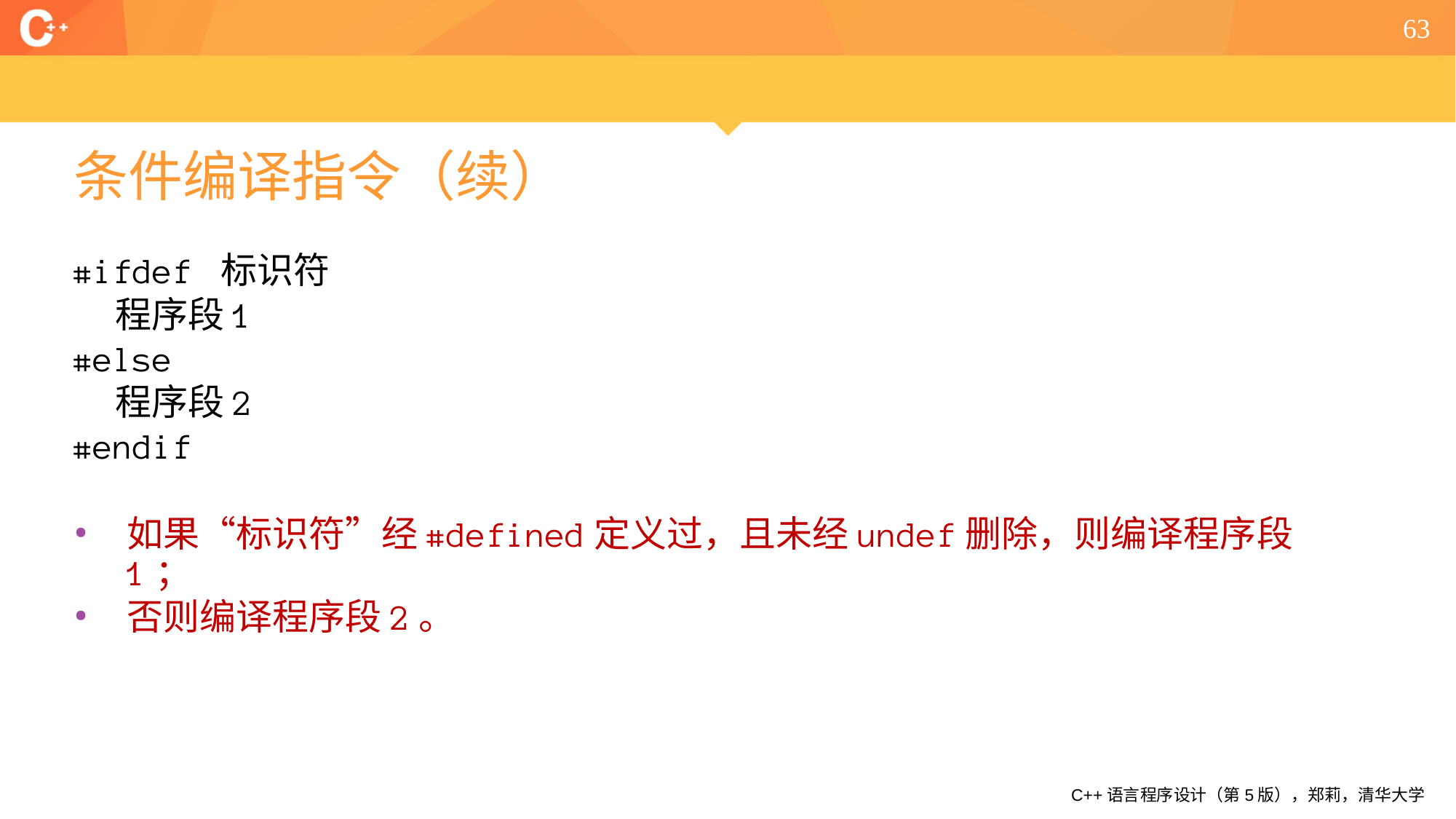

63
# 条件编译指令（续）
#ifdef 标识符
    程序段1
#else
    程序段2
#endif

如果“标识符”经#defined定义过，且未经undef删除，则编译程序段1；
否则编译程序段2。